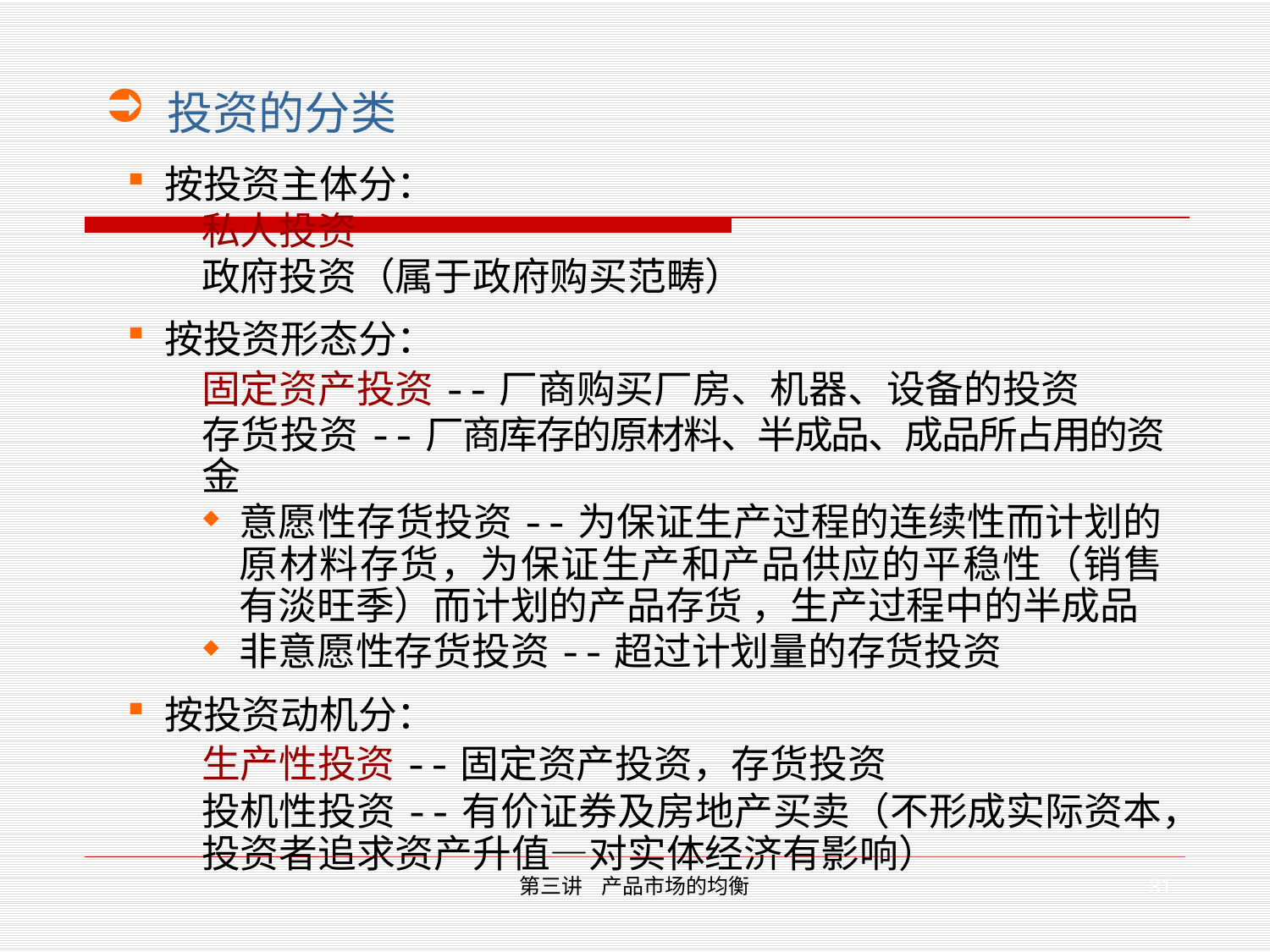

投资的分类
按投资主体分：
私人投资
政府投资（属于政府购买范畴）
按投资形态分：
固定资产投资--厂商购买厂房、机器、设备的投资
存货投资--厂商库存的原材料、半成品、成品所占用的资金
意愿性存货投资--为保证生产过程的连续性而计划的原材料存货，为保证生产和产品供应的平稳性（销售有淡旺季）而计划的产品存货 ，生产过程中的半成品
非意愿性存货投资--超过计划量的存货投资
按投资动机分：
生产性投资--固定资产投资，存货投资
投机性投资--有价证券及房地产买卖（不形成实际资本，投资者追求资产升值—对实体经济有影响）
31
第三讲    产品市场的均衡